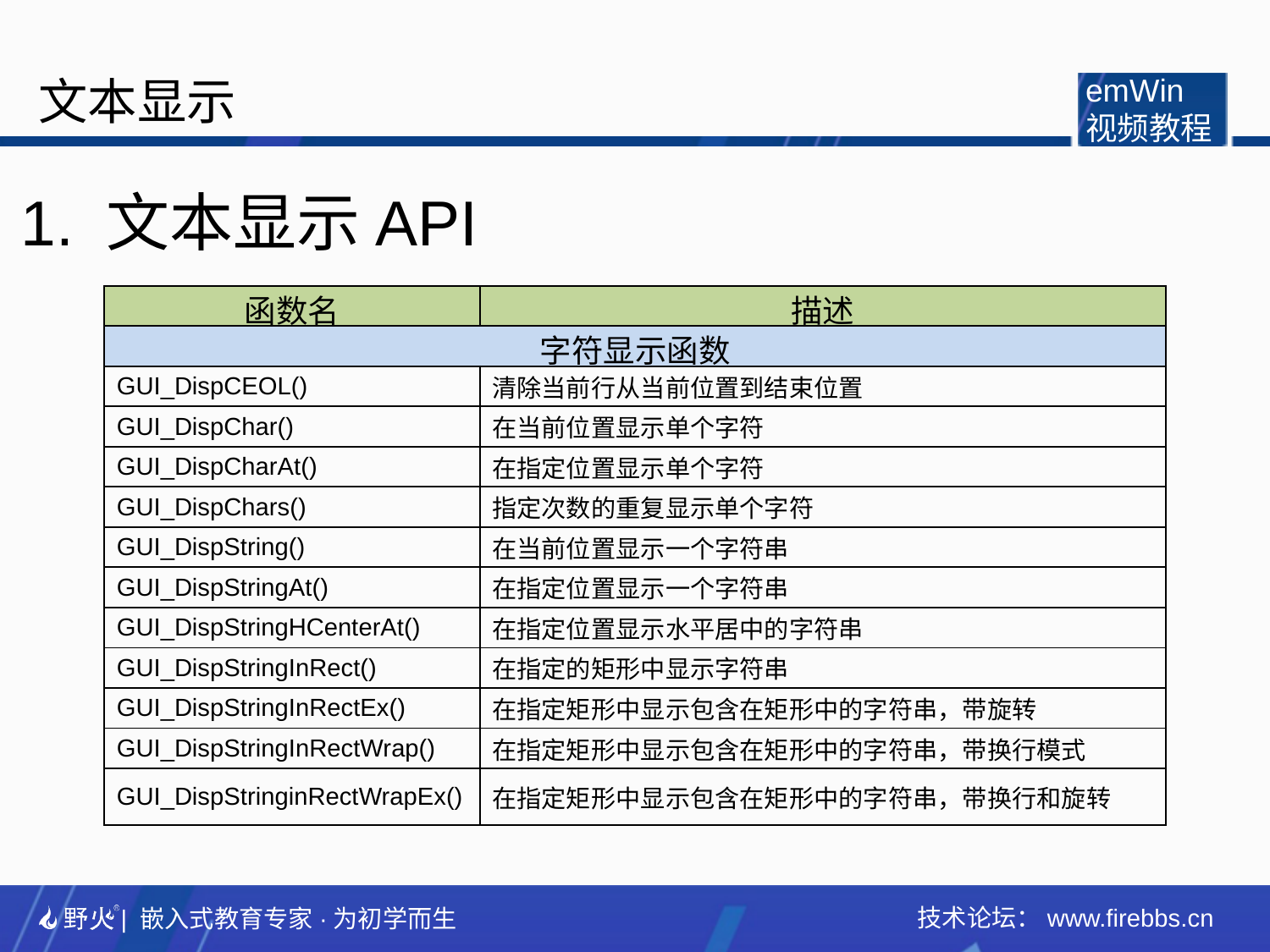

文本显示
emWin
视频教程
1. 文本显示API
| 函数名 | 描述 |
| --- | --- |
| 字符显示函数 |  |
| GUI\_DispCEOL() | 清除当前行从当前位置到结束位置 |
| GUI\_DispChar() | 在当前位置显示单个字符 |
| GUI\_DispCharAt() | 在指定位置显示单个字符 |
| GUI\_DispChars() | 指定次数的重复显示单个字符 |
| GUI\_DispString() | 在当前位置显示一个字符串 |
| GUI\_DispStringAt() | 在指定位置显示一个字符串 |
| GUI\_DispStringHCenterAt() | 在指定位置显示水平居中的字符串 |
| GUI\_DispStringInRect() | 在指定的矩形中显示字符串 |
| GUI\_DispStringInRectEx() | 在指定矩形中显示包含在矩形中的字符串，带旋转 |
| GUI\_DispStringInRectWrap() | 在指定矩形中显示包含在矩形中的字符串，带换行模式 |
| GUI\_DispStringinRectWrapEx() | 在指定矩形中显示包含在矩形中的字符串，带换行和旋转 |